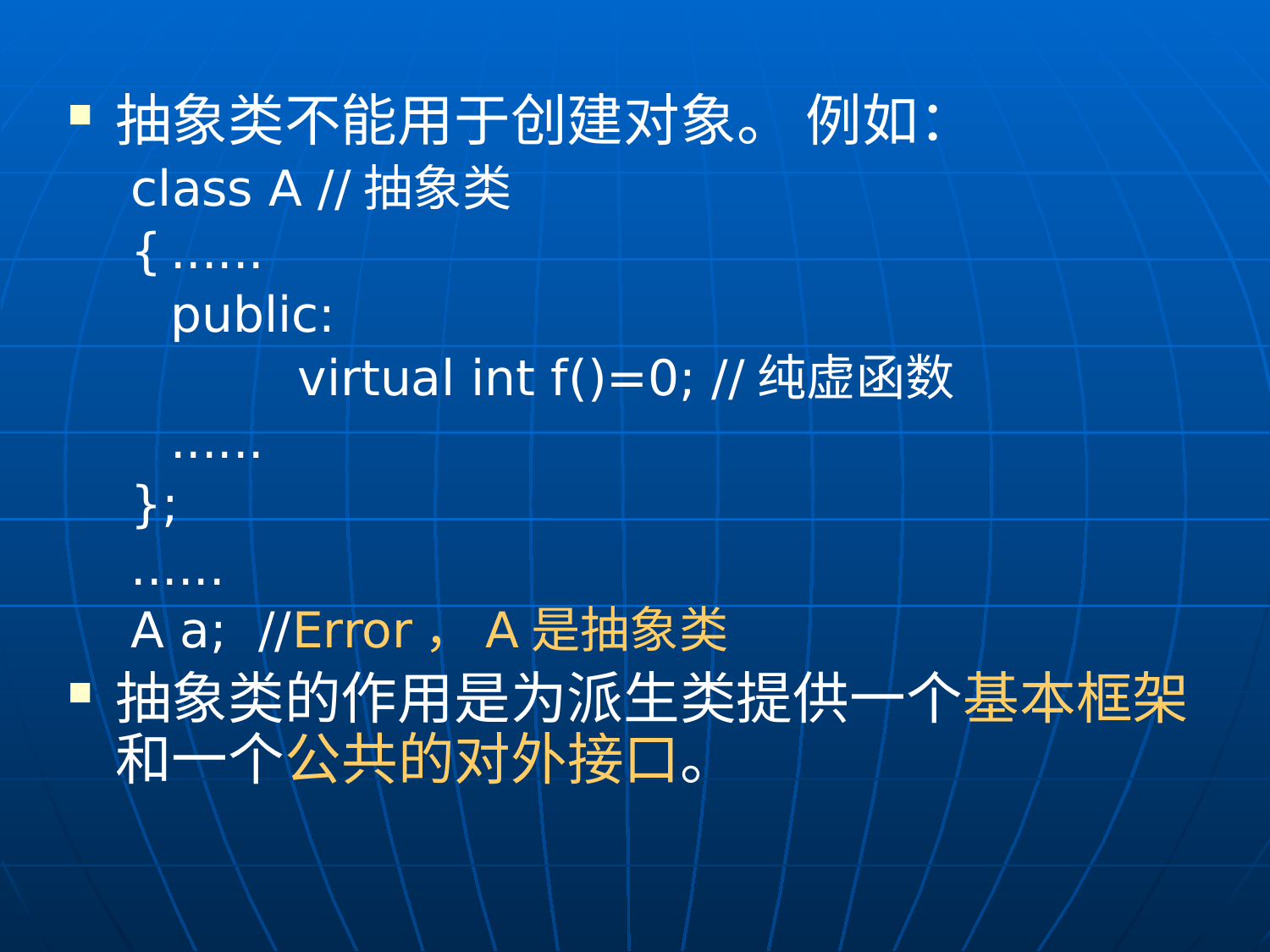

抽象类不能用于创建对象。 例如：
class A //抽象类
{	......
	public:
		virtual int f()=0; //纯虚函数
	......
};
......
A a;  //Error，A是抽象类
抽象类的作用是为派生类提供一个基本框架和一个公共的对外接口。